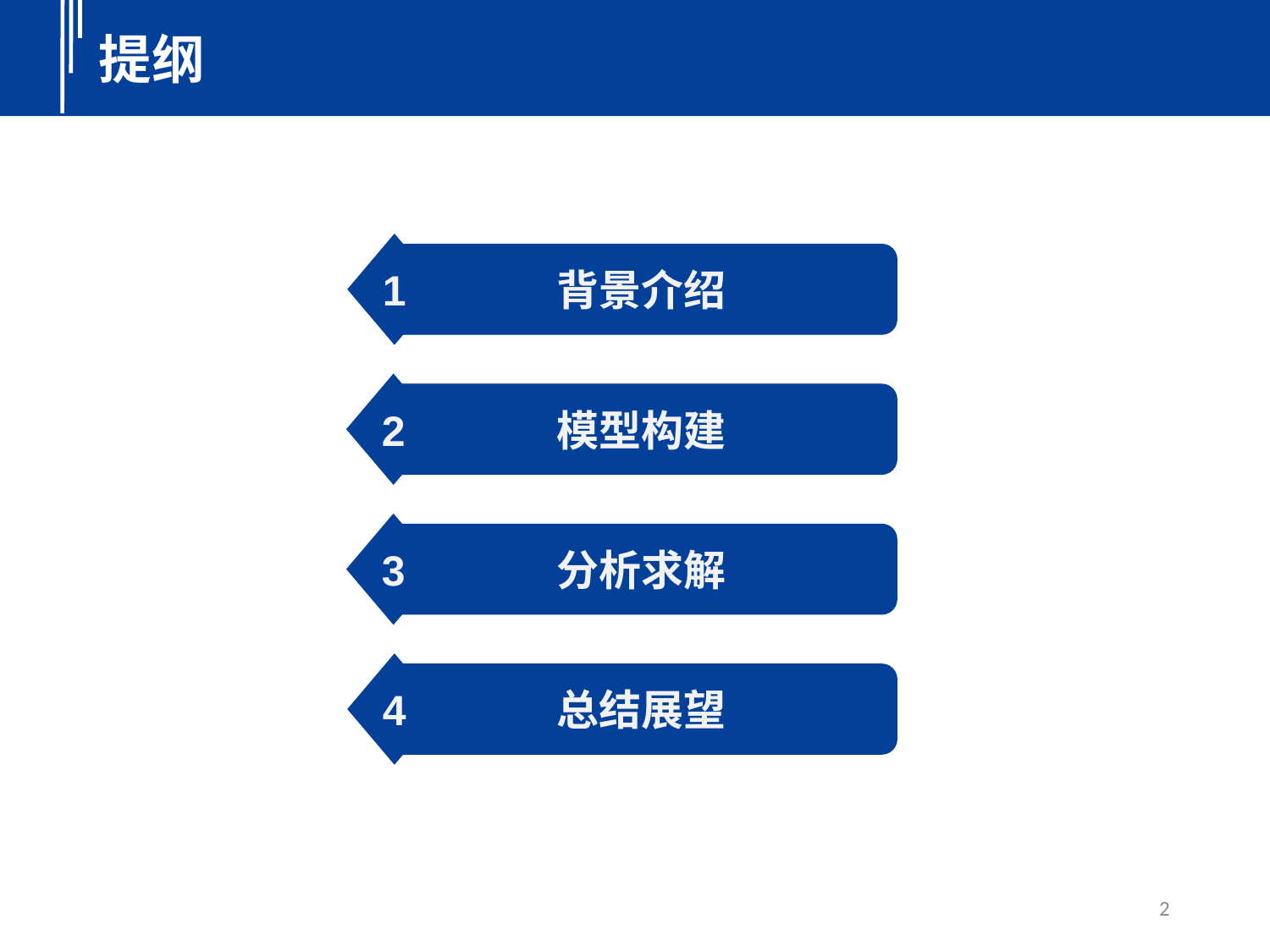

提纲
1
背景介绍
2
模型构建
3
分析求解
4
总结展望
2